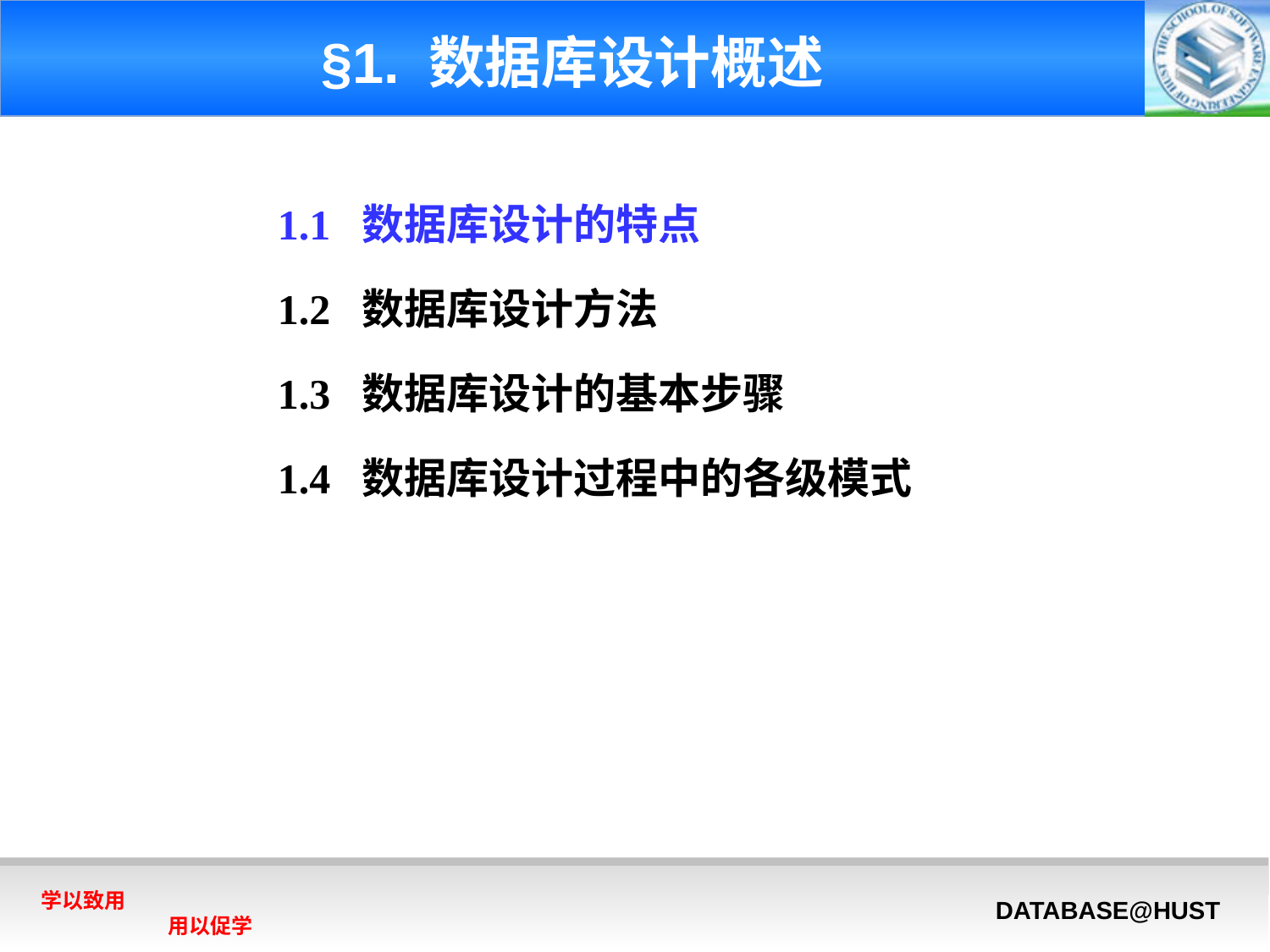

# §1. 数据库设计概述
1.1  数据库设计的特点
1.2  数据库设计方法
1.3  数据库设计的基本步骤
1.4  数据库设计过程中的各级模式